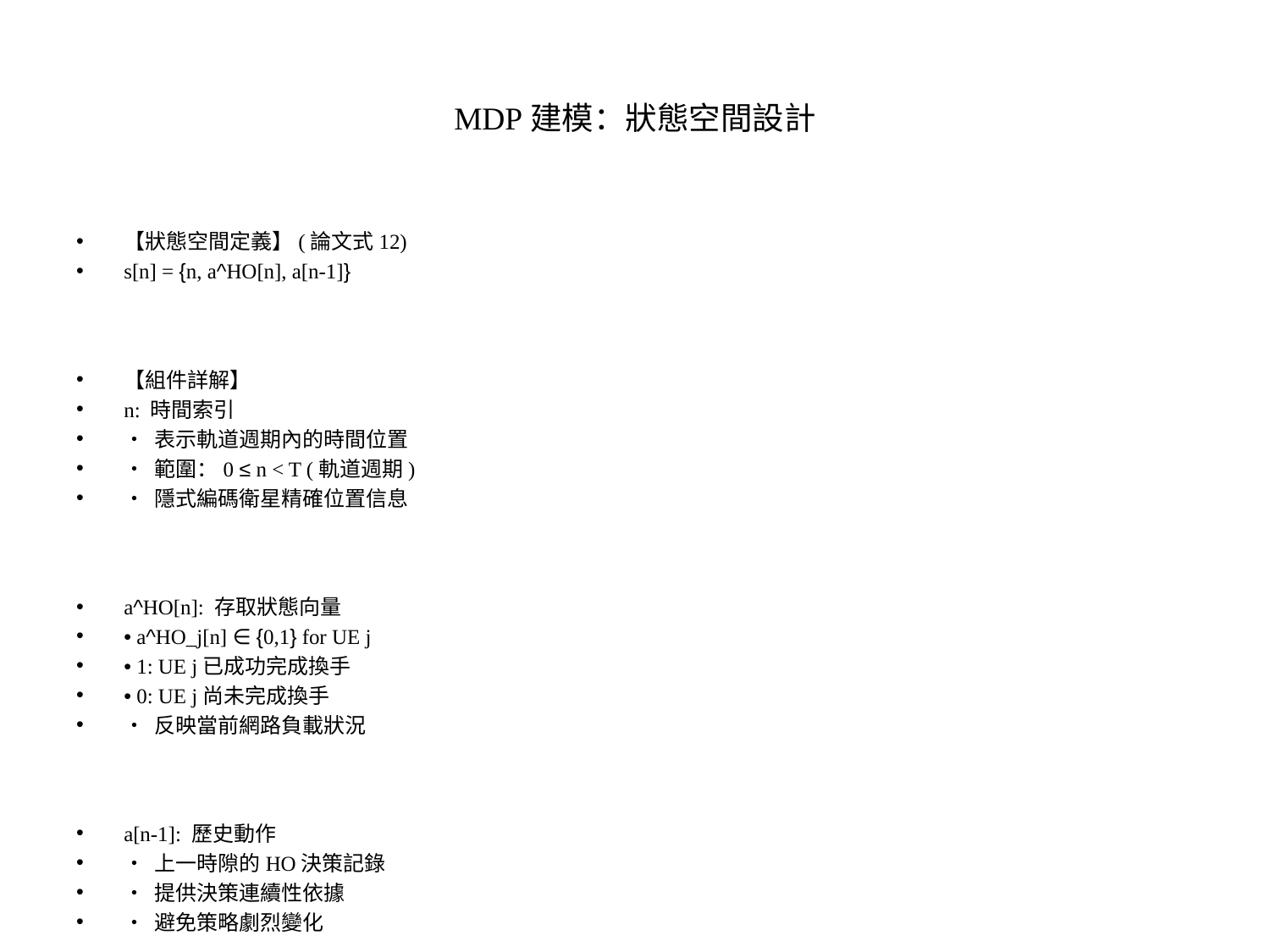

# MDP建模：狀態空間設計
【狀態空間定義】(論文式12)
s[n] = {n, a^HO[n], a[n-1]}

【組件詳解】
n: 時間索引
• 表示軌道週期內的時間位置
• 範圍：0 ≤ n < T (軌道週期)
• 隱式編碼衛星精確位置信息

a^HO[n]: 存取狀態向量
• a^HO_j[n] ∈ {0,1} for UE j
• 1: UE j已成功完成換手
• 0: UE j尚未完成換手
• 反映當前網路負載狀況

a[n-1]: 歷史動作
• 上一時隙的HO決策記錄
• 提供決策連續性依據
• 避免策略劇烈變化

【設計原則】
• 最小充分統計量：包含決策所需最少信息
• 局部可觀測：無需全網路狀態
• 計算高效：維度控制在合理範圍